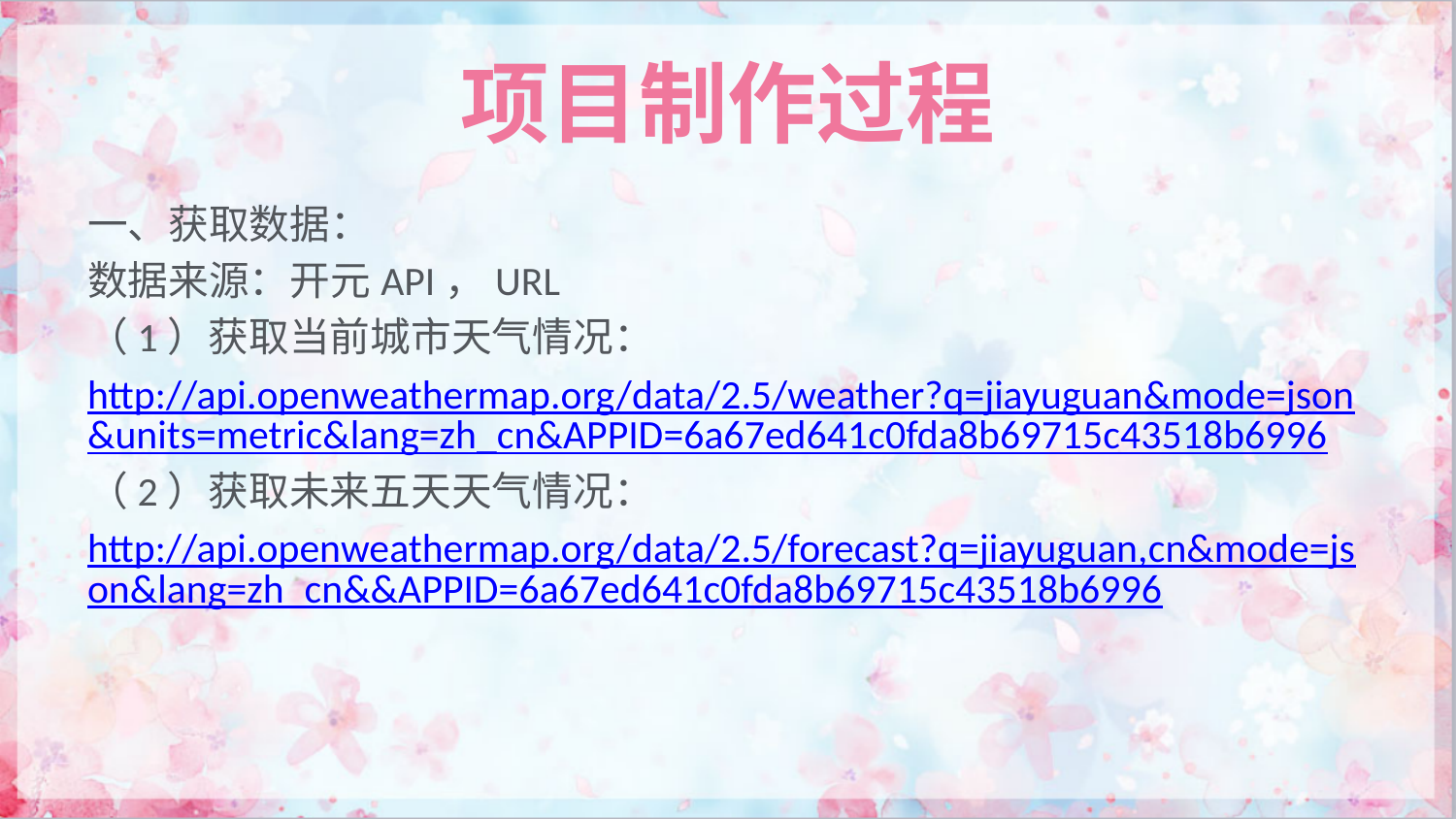

# 项目制作过程
一、获取数据：
数据来源：开元API，URL
（1）获取当前城市天气情况：
http://api.openweathermap.org/data/2.5/weather?q=jiayuguan&mode=json&units=metric&lang=zh_cn&APPID=6a67ed641c0fda8b69715c43518b6996
（2）获取未来五天天气情况：
http://api.openweathermap.org/data/2.5/forecast?q=jiayuguan,cn&mode=json&lang=zh_cn&&APPID=6a67ed641c0fda8b69715c43518b6996